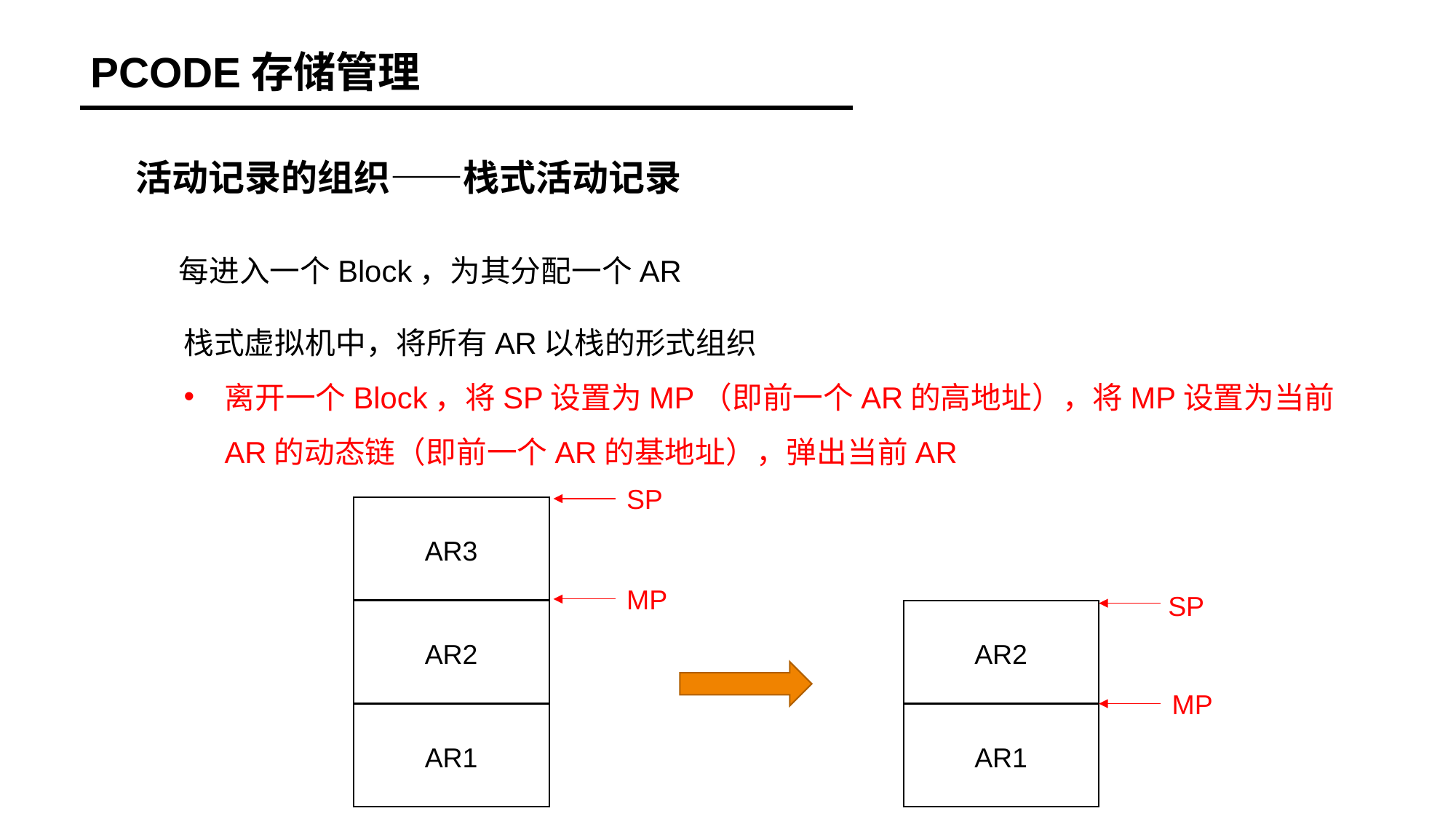

PCODE存储管理
活动记录的组织——栈式活动记录
每进入一个Block，为其分配一个AR
栈式虚拟机中，将所有AR以栈的形式组织
离开一个Block，将SP设置为MP（即前一个AR的高地址），将MP设置为当前AR的动态链（即前一个AR的基地址），弹出当前AR

SP

AR3
MP
SP

AR2
AR2

MP

AR1
AR1